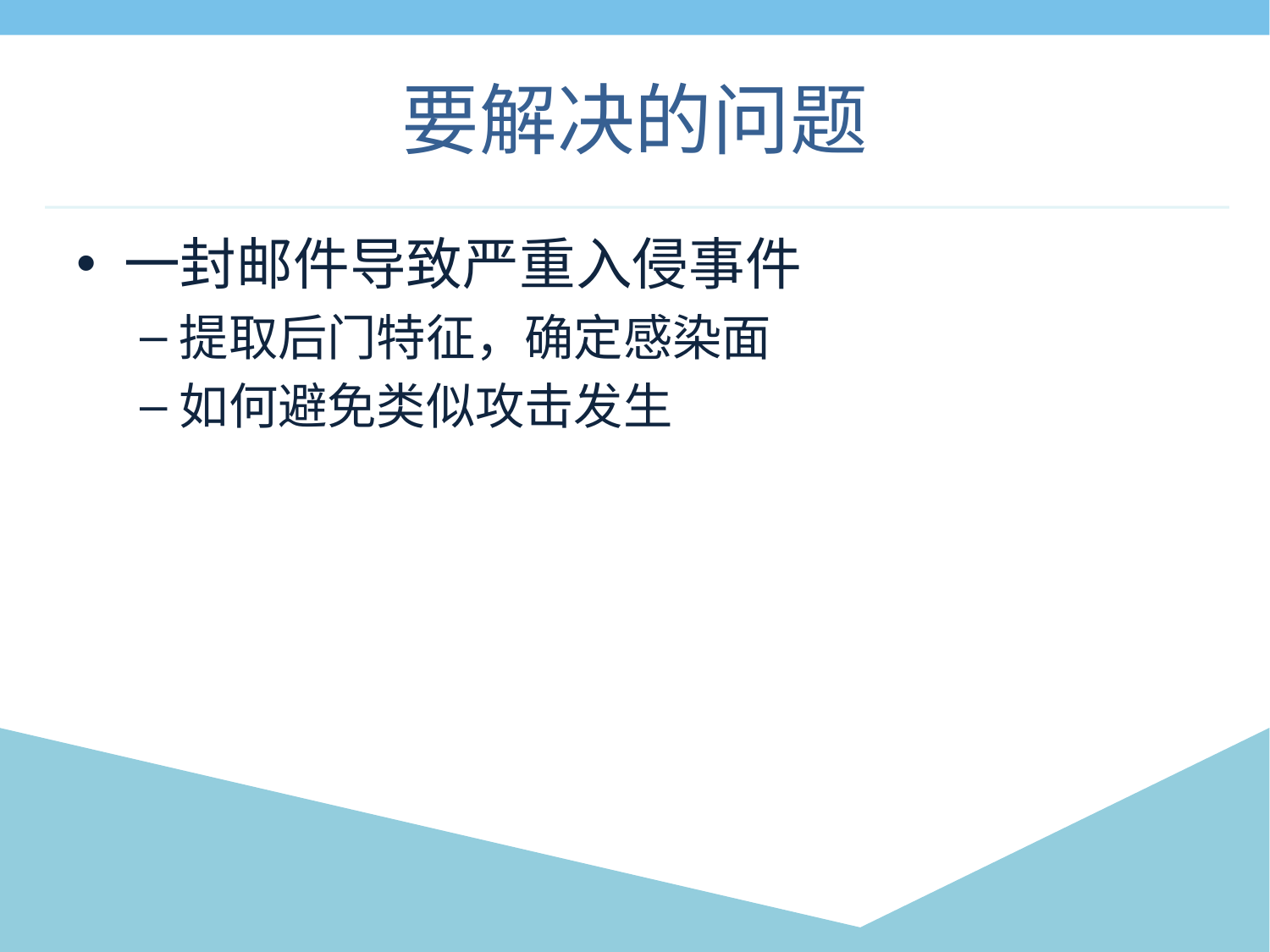

# 要解决的问题
一封邮件导致严重入侵事件
提取后门特征，确定感染面
如何避免类似攻击发生